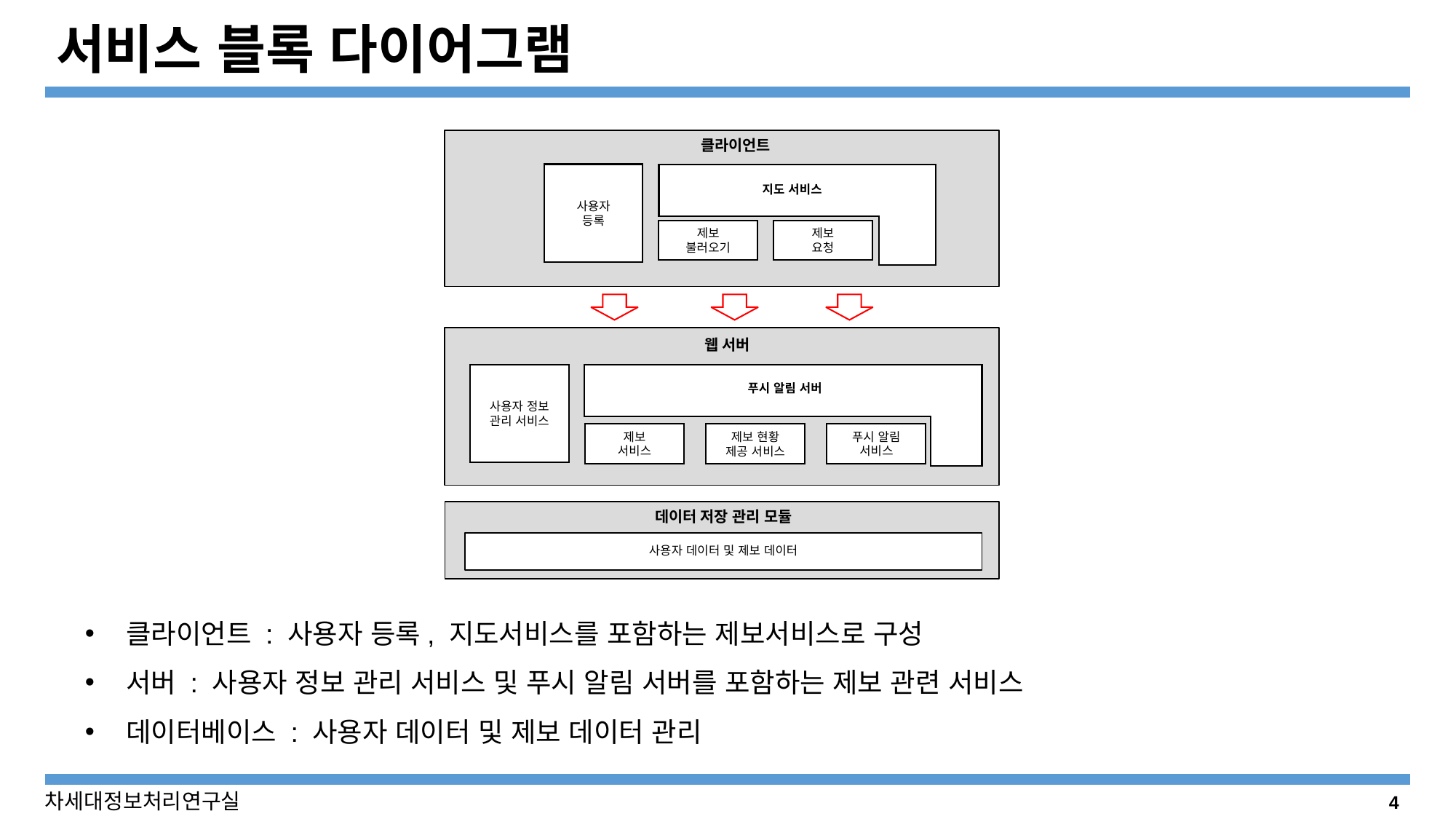

# 서비스 블록 다이어그램

클라이언트

사용자
등록

지도 서비스
제보
불러오기
제보
요청

웹 서버

사용자 정보 관리 서비스

푸시 알림 서버
제보
서비스
푸시 알림
서비스
제보 현황
제공 서비스

데이터 저장 관리 모듈

사용자 데이터 및 제보 데이터
클라이언트 : 사용자 등록, 지도서비스를 포함하는 제보서비스로 구성
서버 : 사용자 정보 관리 서비스 및 푸시 알림 서버를 포함하는 제보 관련 서비스
데이터베이스 : 사용자 데이터 및 제보 데이터 관리
4